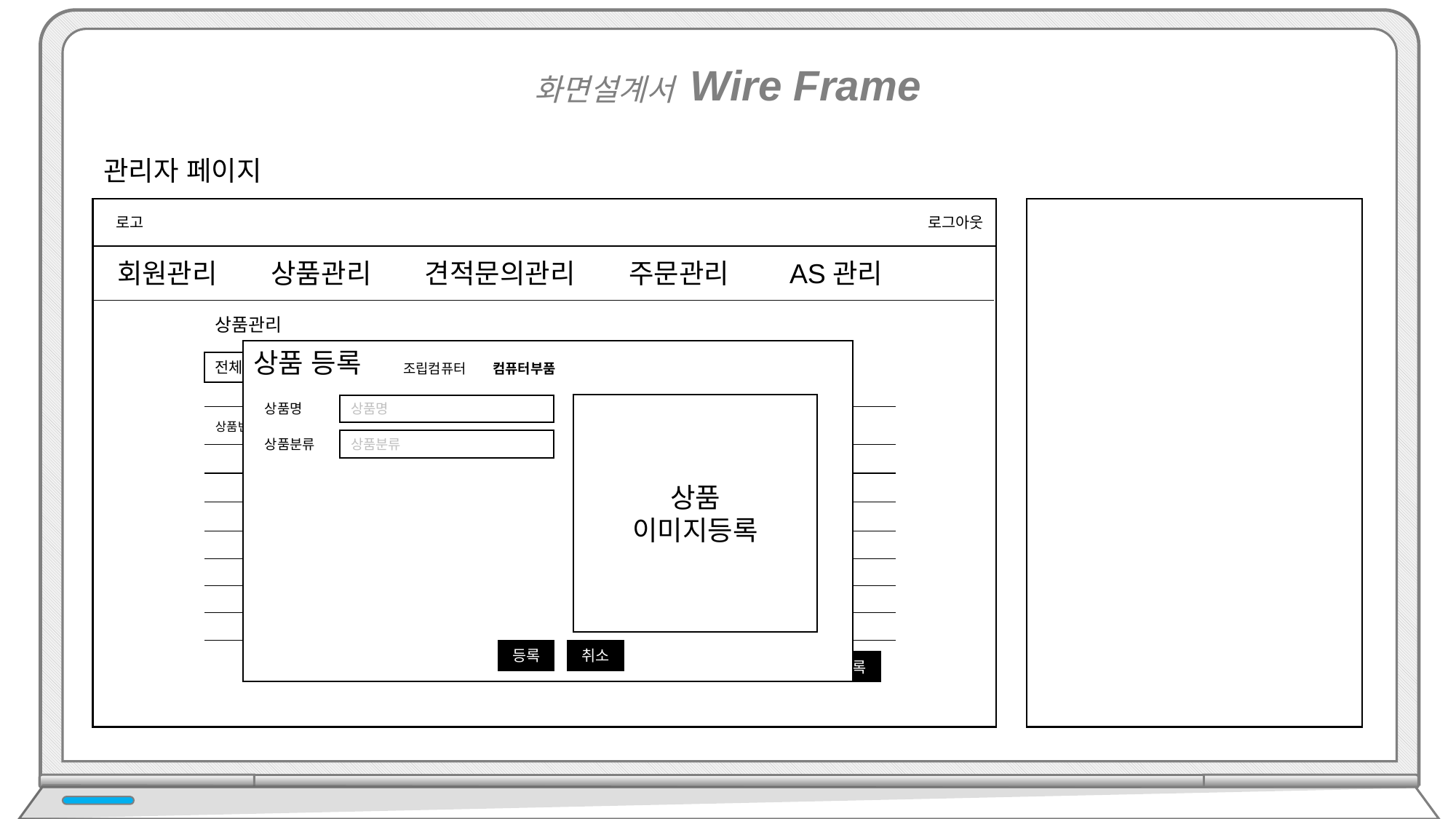

화면설계서 Wire Frame
관리자 페이지

로그아웃
로고
회원관리       상품관리       견적문의관리       주문관리       AS관리
상품관리
상품 등록
전체
조립컴퓨터
컴퓨터부품

상품명
상품
이미지등록
상품명
상품명
상품번호
분류
등록일
상품분류
상품분류
등록
취소
1 2 3 4
등록